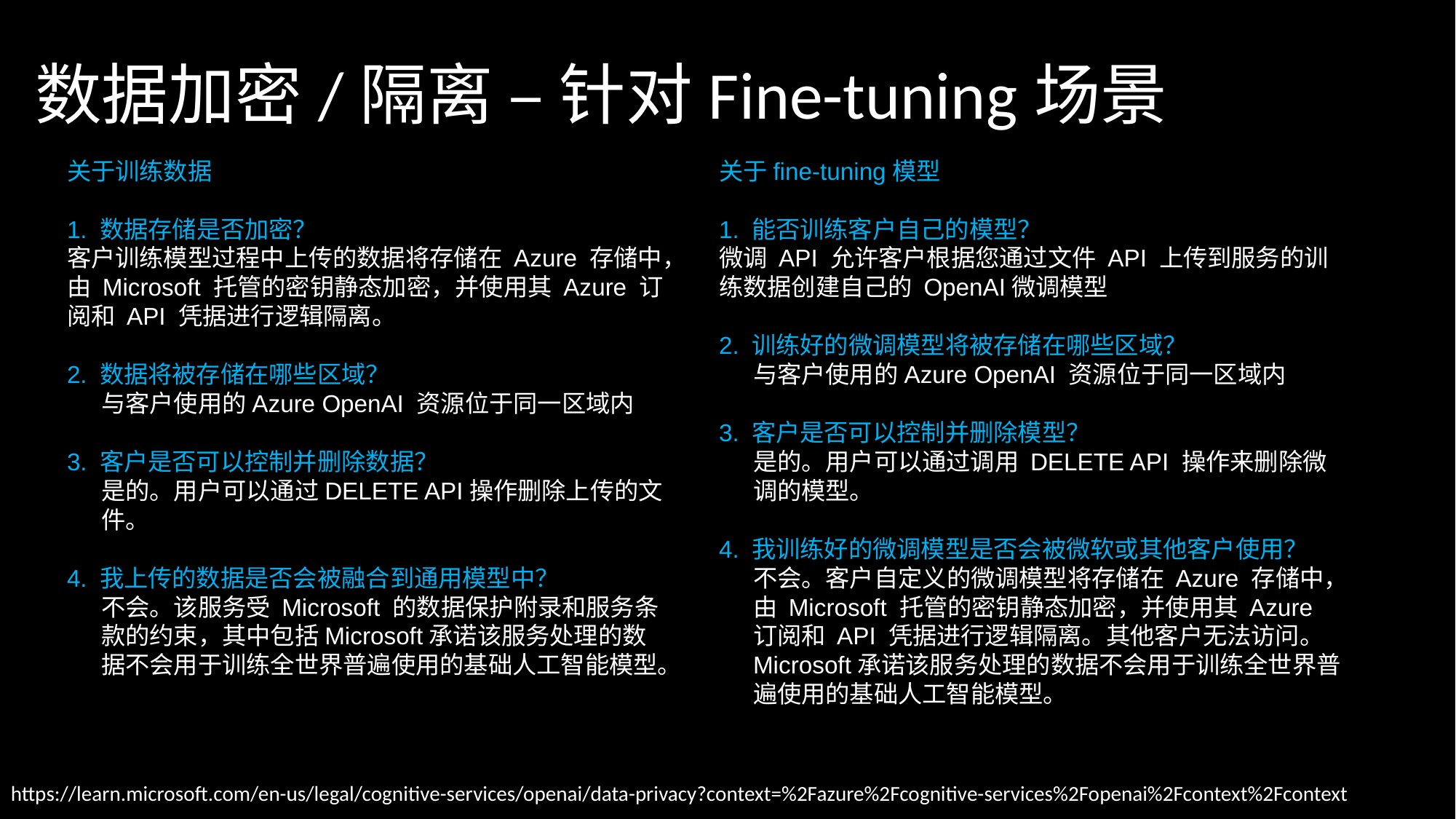

# 数据加密/隔离 – 针对Fine-tuning场景
关于训练数据

1. 数据存储是否加密？
客户训练模型过程中上传的数据将存储在 Azure 存储中，由 Microsoft 托管的密钥静态加密，并使用其 Azure 订阅和 API 凭据进行逻辑隔离。

2. 数据将被存储在哪些区域？
与客户使用的Azure OpenAI 资源位于同一区域内

3. 客户是否可以控制并删除数据？
是的。用户可以通过DELETE API操作删除上传的文件。

4. 我上传的数据是否会被融合到通用模型中？
不会。该服务受 Microsoft 的数据保护附录和服务条款的约束，其中包括Microsoft承诺该服务处理的数据不会用于训练全世界普遍使用的基础人工智能模型。

关于fine-tuning模型

1. 能否训练客户自己的模型？
微调 API 允许客户根据您通过文件 API 上传到服务的训练数据创建自己的 OpenAI微调模型

2. 训练好的微调模型将被存储在哪些区域？
与客户使用的Azure OpenAI 资源位于同一区域内

3. 客户是否可以控制并删除模型？
是的。用户可以通过调用 DELETE API 操作来删除微调的模型。

4. 我训练好的微调模型是否会被微软或其他客户使用？
不会。客户自定义的微调模型将存储在 Azure 存储中，由 Microsoft 托管的密钥静态加密，并使用其 Azure 订阅和 API 凭据进行逻辑隔离。其他客户无法访问。
Microsoft承诺该服务处理的数据不会用于训练全世界普遍使用的基础人工智能模型。

https://learn.microsoft.com/en-us/legal/cognitive-services/openai/data-privacy?context=%2Fazure%2Fcognitive-services%2Fopenai%2Fcontext%2Fcontext